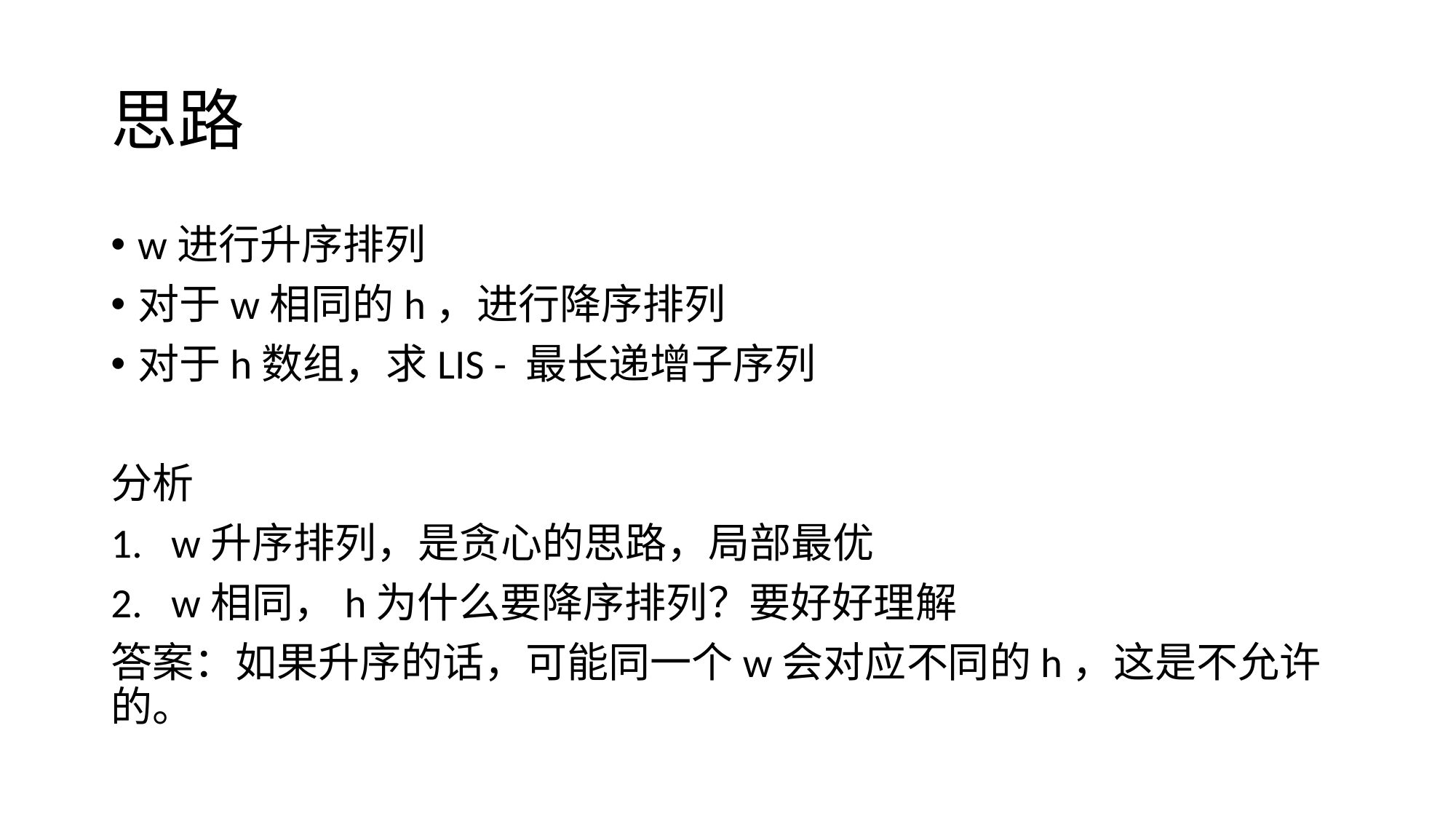

# 思路
w进行升序排列
对于w相同的h，进行降序排列
对于h数组，求LIS - 最长递增子序列

分析
w升序排列，是贪心的思路，局部最优
w相同，h为什么要降序排列？要好好理解
答案：如果升序的话，可能同一个w会对应不同的h，这是不允许的。